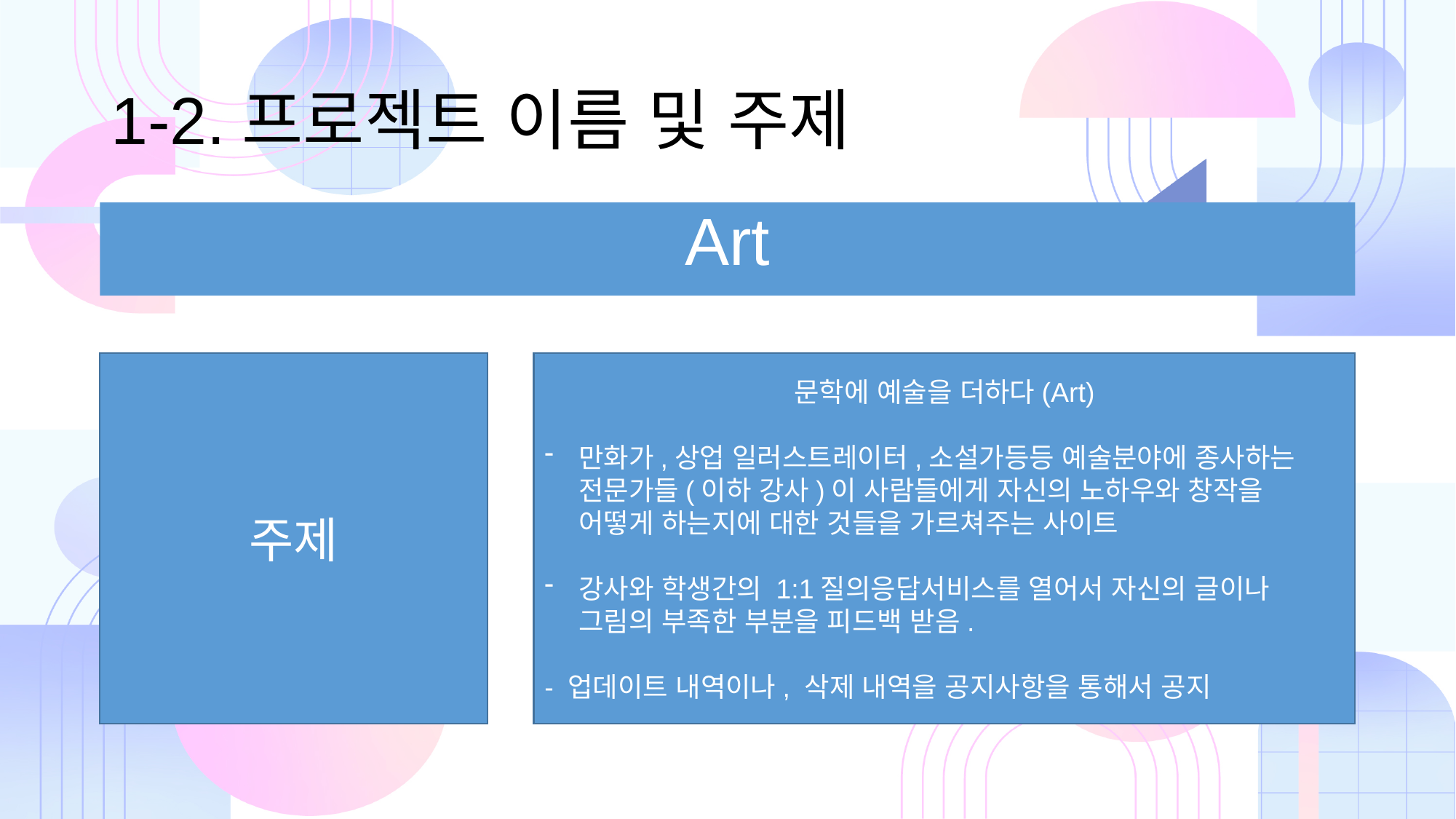

# 1-2.프로젝트 이름 및 주제
Art
주제
문학에 예술을 더하다(Art)

만화가,상업 일러스트레이터,소설가등등 예술분야에 종사하는 전문가들(이하 강사)이 사람들에게 자신의 노하우와 창작을 어떻게 하는지에 대한 것들을 가르쳐주는 사이트

강사와 학생간의 1:1질의응답서비스를 열어서 자신의 글이나 그림의 부족한 부분을 피드백 받음.

- 업데이트 내역이나, 삭제 내역을 공지사항을 통해서 공지